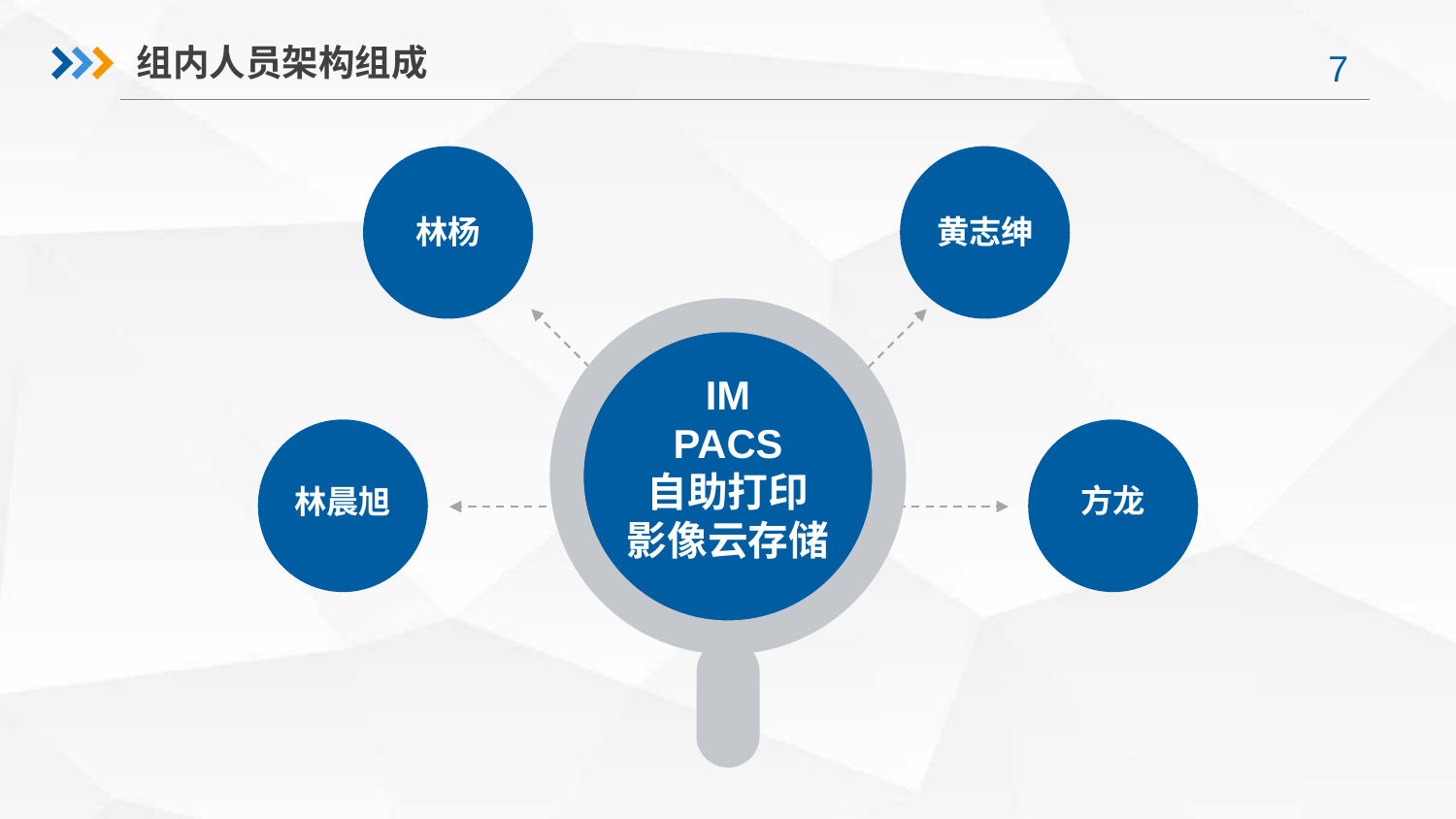

组内人员架构组成

林杨
黄志绅

IM
PACS
自助打印
影像云存储

方龙
林晨旭